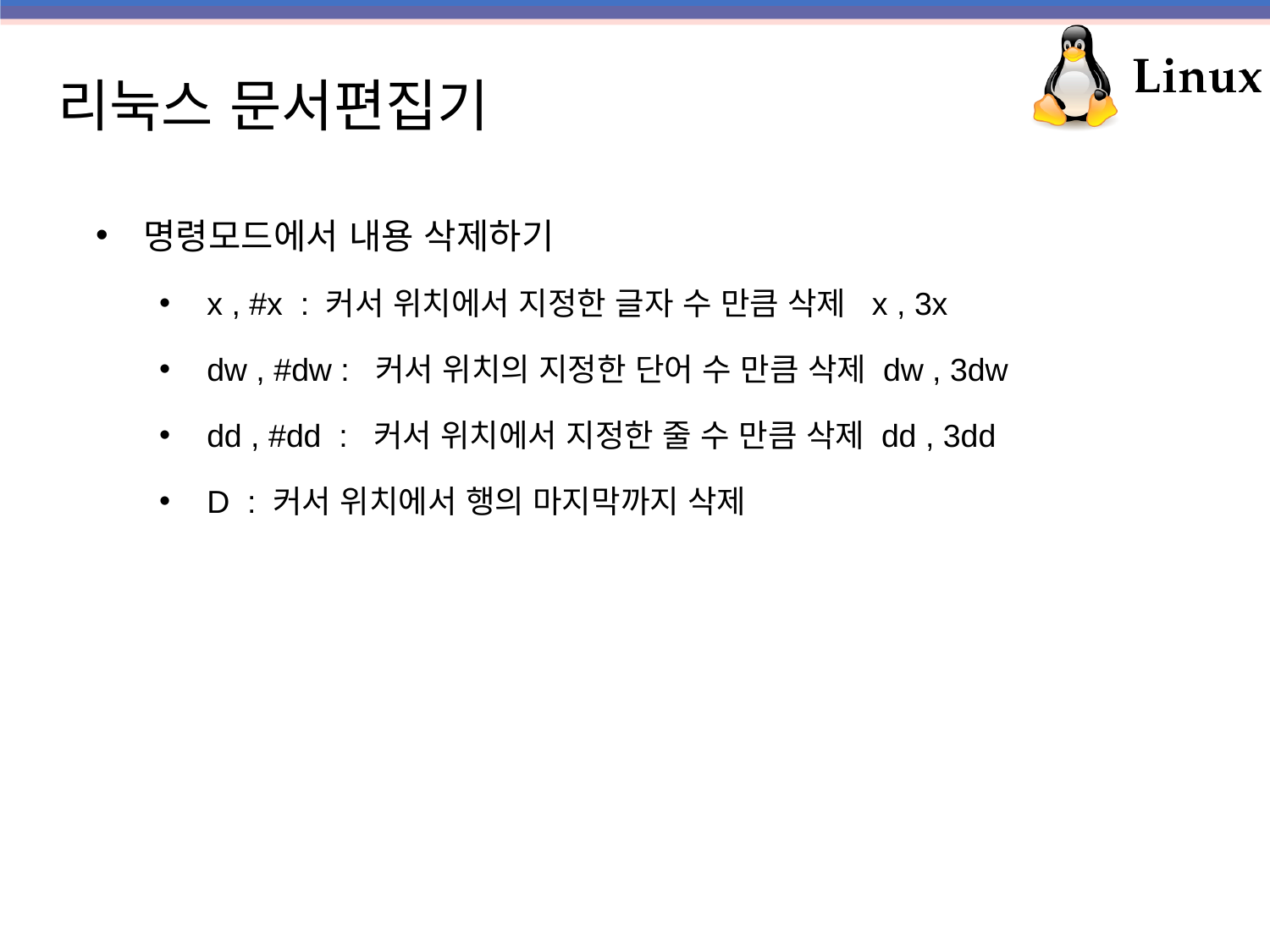

# 리눅스 문서편집기
명령모드에서 내용 삭제하기
x , #x  : 커서 위치에서 지정한 글자 수 만큼 삭제  x , 3x
dw , #dw :  커서 위치의 지정한 단어 수 만큼 삭제 dw , 3dw
dd , #dd  :  커서 위치에서 지정한 줄 수 만큼 삭제 dd , 3dd
D  : 커서 위치에서 행의 마지막까지 삭제